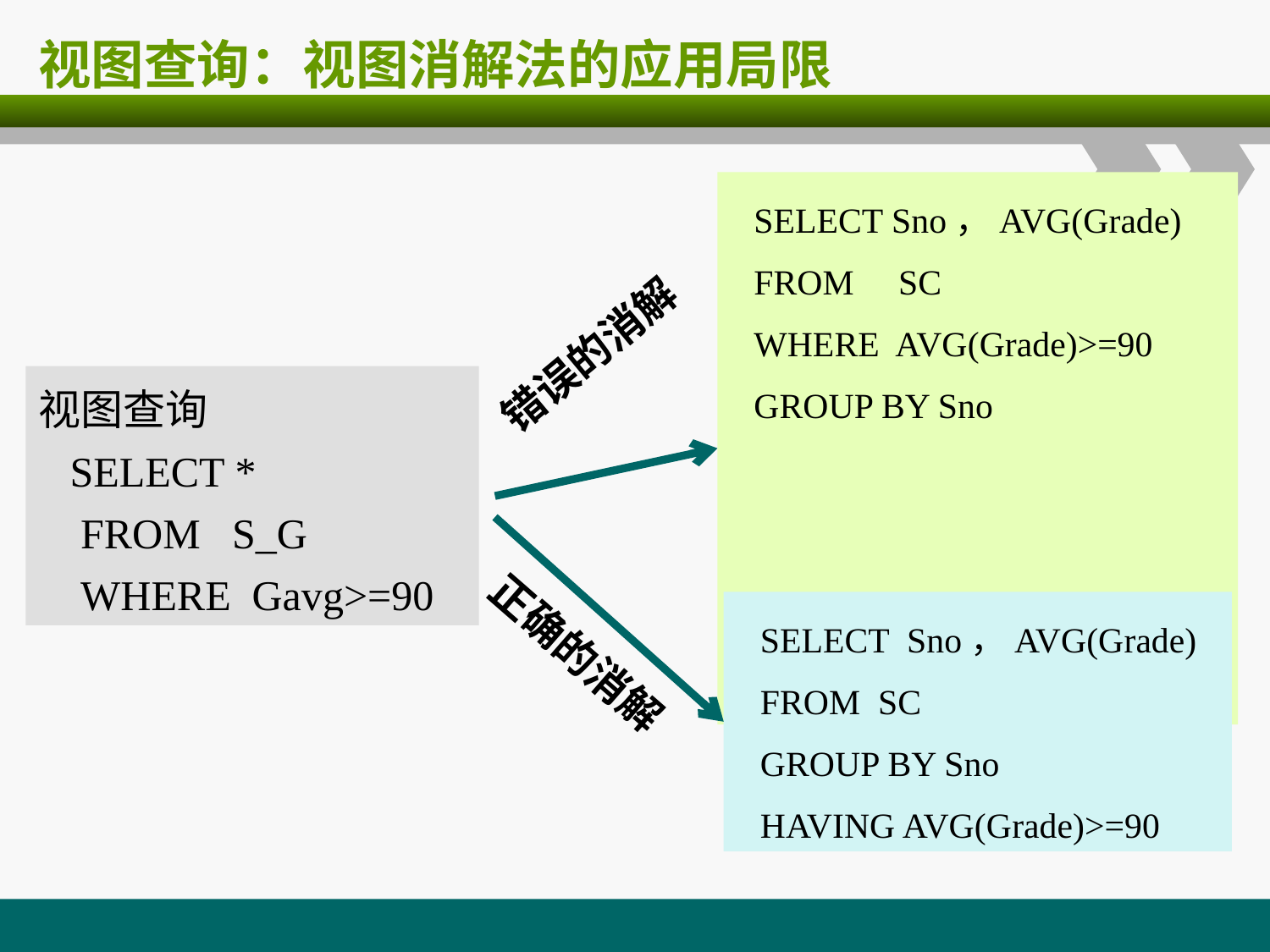

# 视图查询：视图消解法的应用局限
SELECT Sno，AVG(Grade)
FROM     SC
WHERE  AVG(Grade)>=90
GROUP BY Sno
错误的消解
视图查询
   SELECT *
    FROM   S_G
    WHERE  Gavg>=90
SELECT  Sno，AVG(Grade)
FROM  SC
GROUP BY Sno
HAVING AVG(Grade)>=90
正确的消解